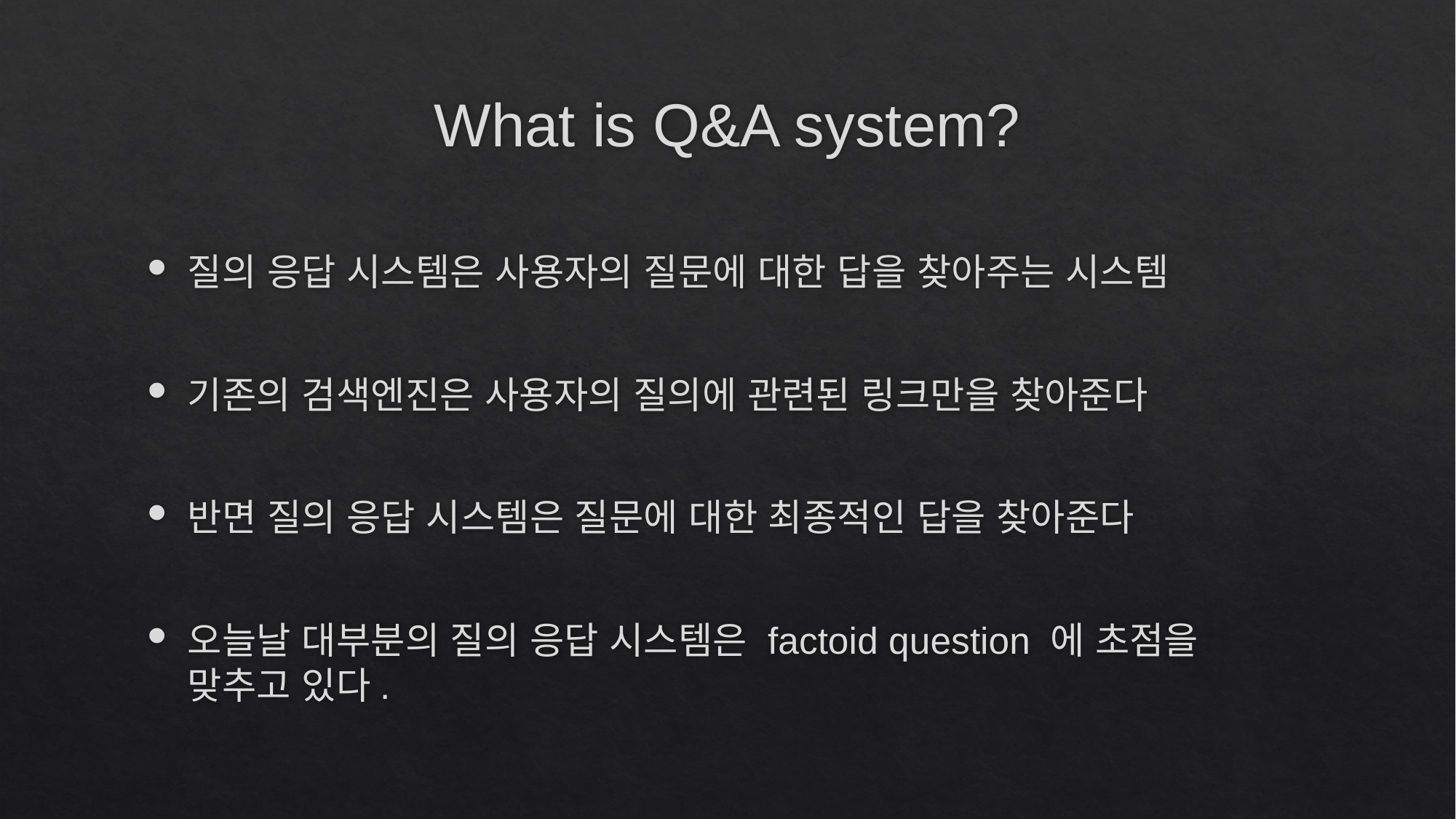

# What is Q&A system?
질의 응답 시스템은 사용자의 질문에 대한 답을 찾아주는 시스템

기존의 검색엔진은 사용자의 질의에 관련된 링크만을 찾아준다

반면 질의 응답 시스템은 질문에 대한 최종적인 답을 찾아준다

오늘날 대부분의 질의 응답 시스템은 factoid question 에 초점을 맞추고 있다.